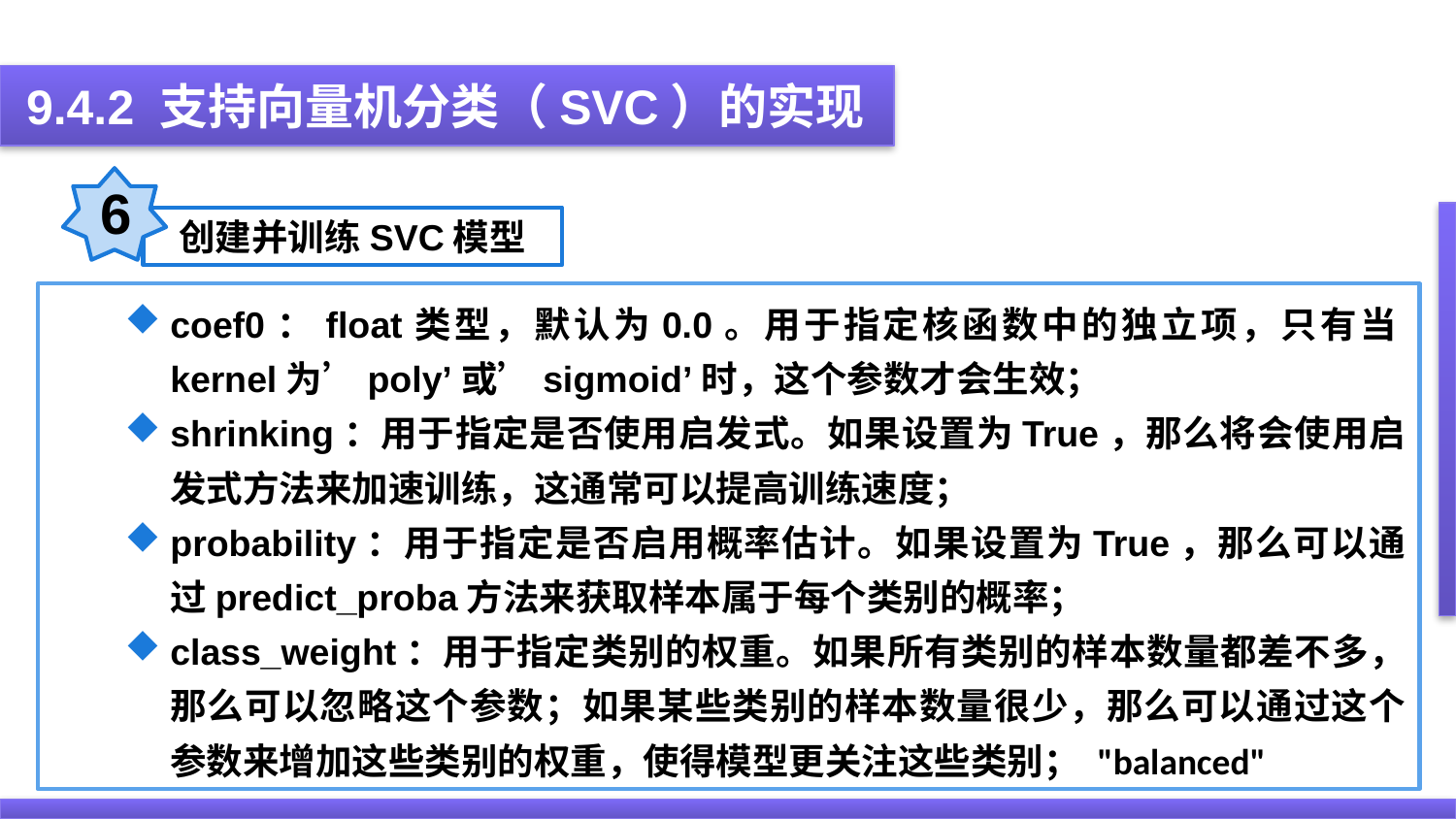

9.4.2 支持向量机分类（SVC）的实现
6
创建并训练SVC模型
coef0：float类型，默认为0.0。用于指定核函数中的独立项，只有当kernel为’poly’或’sigmoid’时，这个参数才会生效；
shrinking：用于指定是否使用启发式。如果设置为True，那么将会使用启发式方法来加速训练，这通常可以提高训练速度；
probability：用于指定是否启用概率估计。如果设置为True，那么可以通过predict_proba方法来获取样本属于每个类别的概率；
class_weight：用于指定类别的权重。如果所有类别的样本数量都差不多，那么可以忽略这个参数；如果某些类别的样本数量很少，那么可以通过这个参数来增加这些类别的权重，使得模型更关注这些类别； "balanced"